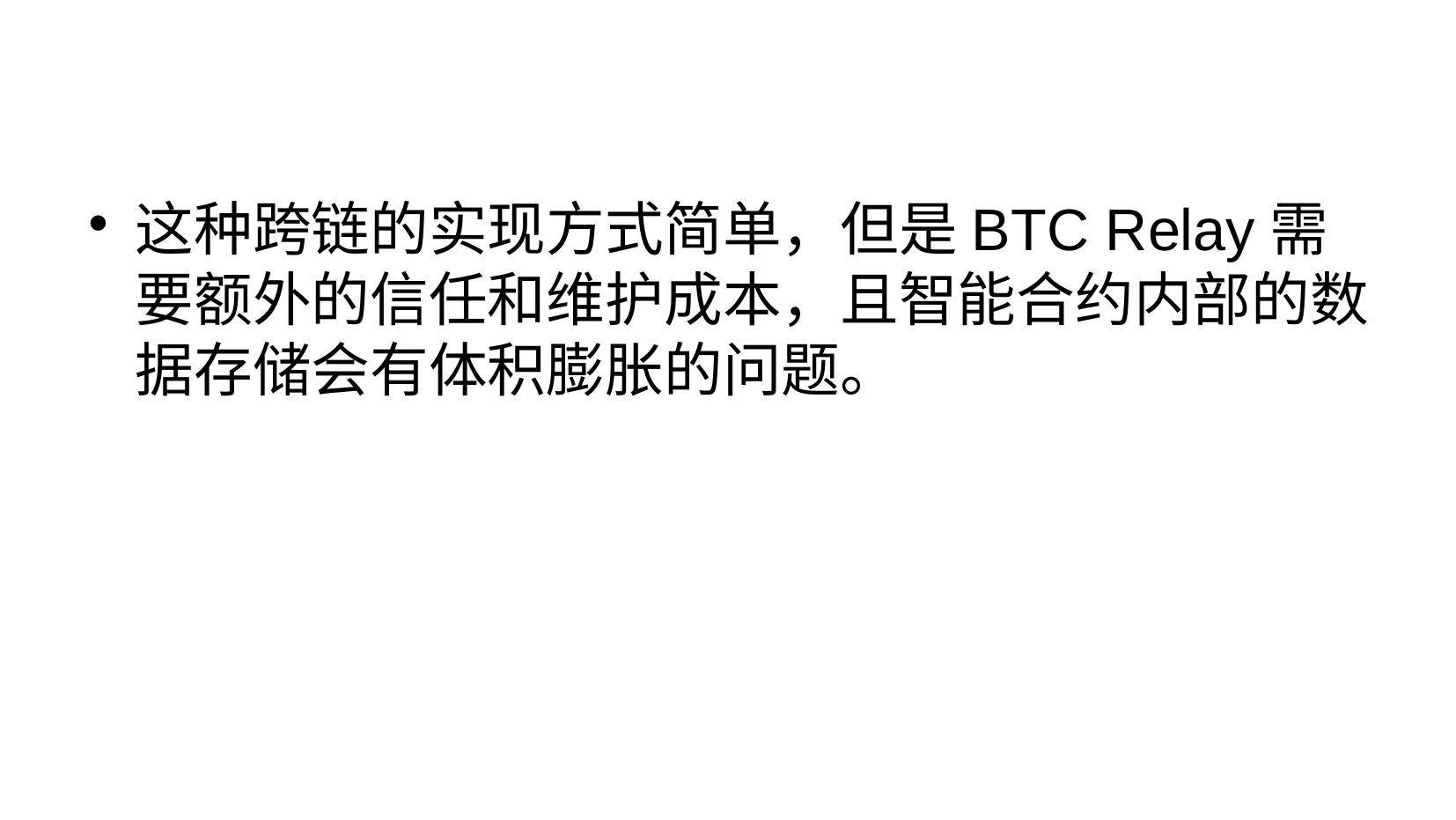

这种跨链的实现方式简单，但是BTC Relay需要额外的信任和维护成本，且智能合约内部的数据存储会有体积膨胀的问题。